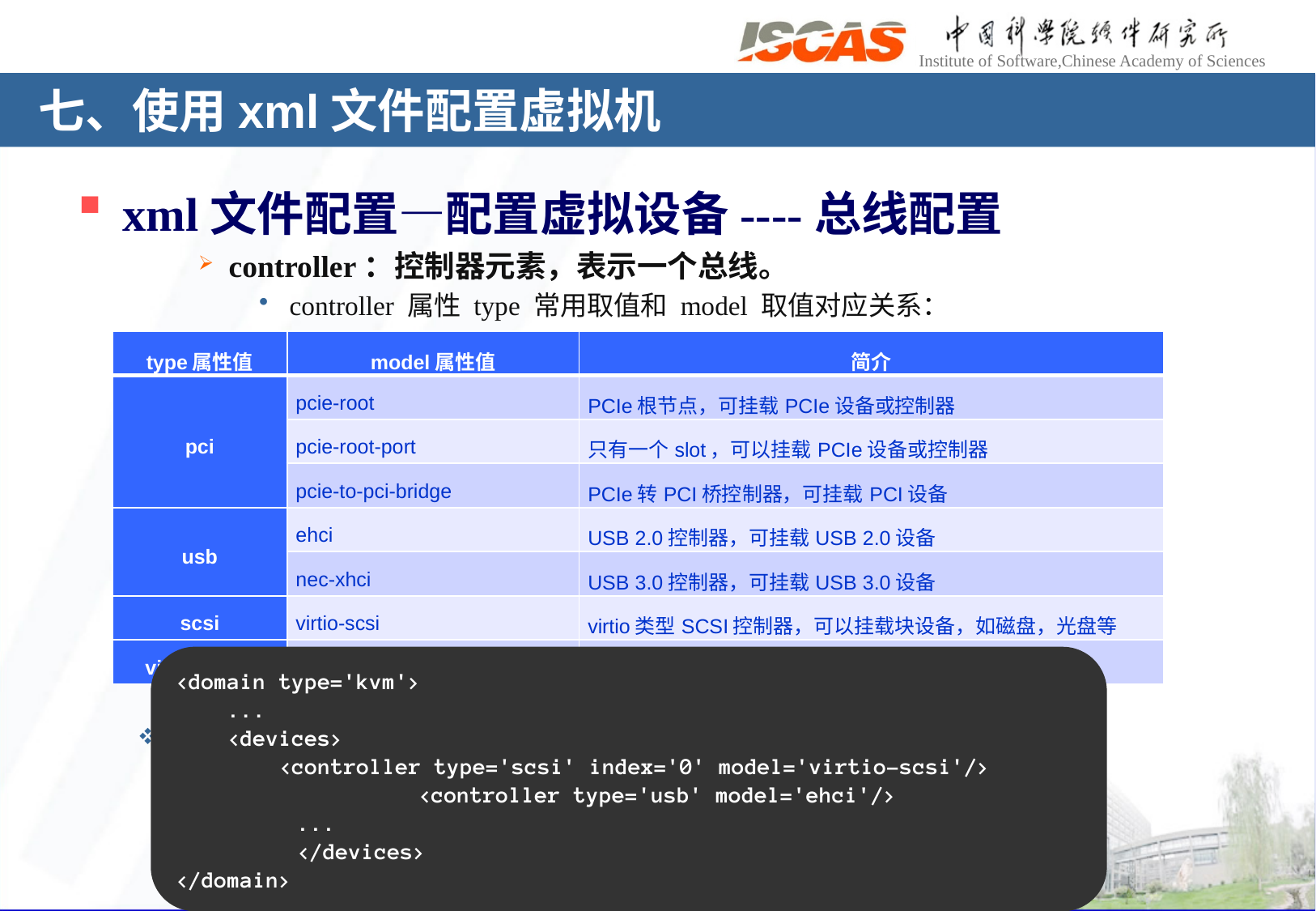

# 七、使用xml文件配置虚拟机
xml文件配置—配置虚拟设备----总线配置
controller：控制器元素，表示一个总线。
controller 属性 type 常用取值和 model 取值对应关系：

总线配置--配置示例

| type属性值 | model属性值 | 简介 |
| --- | --- | --- |
| pci | pcie-root | PCIe根节点，可挂载PCIe设备或控制器 |
|  | pcie-root-port | 只有一个slot，可以挂载PCIe设备或控制器 |
|  | pcie-to-pci-bridge | PCIe转PCI桥控制器，可挂载PCI设备 |
| usb | ehci | USB 2.0控制器，可挂载USB 2.0设备 |
|  | nec-xhci | USB 3.0控制器，可挂载USB 3.0设备 |
| scsi | virtio-scsi | virtio类型SCSI控制器，可以挂载块设备，如磁盘，光盘等 |
| virtio-serial | virtio-serial | virtio类型串口控制器，可挂载串口设备，如pty串口 |
<domain type='kvm'>
    ...
    <devices>
        <controller type='scsi' index='0' model='virtio-scsi'/>
		<controller type='usb' model='ehci'/>
	...
	</devices>
</domain>